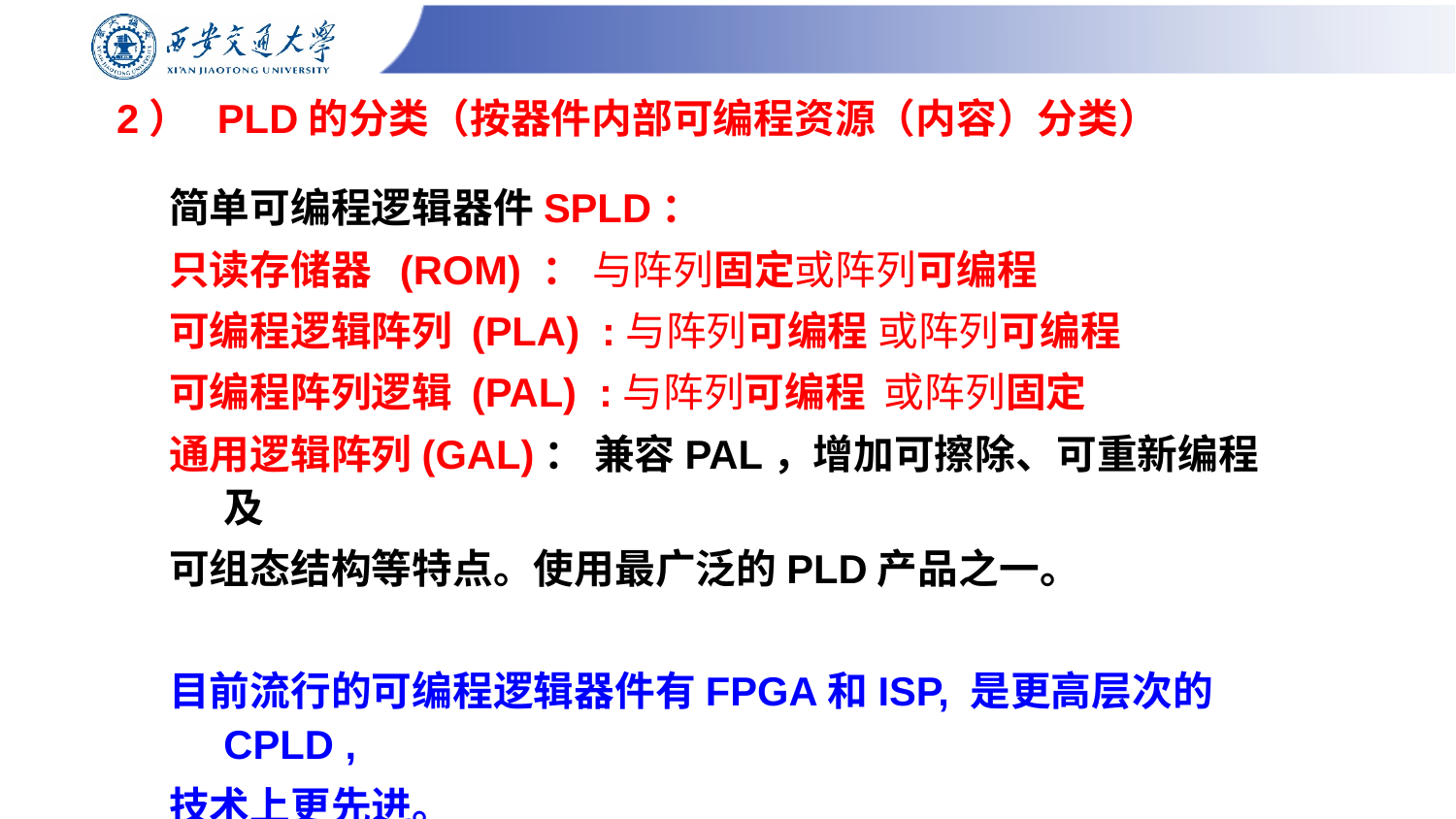

# 2）  PLD的分类（按器件内部可编程资源（内容）分类）
简单可编程逻辑器件SPLD：
只读存储器  (ROM) ： 与阵列固定或阵列可编程
可编程逻辑阵列 (PLA)  :与阵列可编程 或阵列可编程
可编程阵列逻辑 (PAL)  :与阵列可编程  或阵列固定
通用逻辑阵列(GAL)： 兼容PAL，增加可擦除、可重新编程及
可组态结构等特点。使用最广泛的PLD产品之一。

目前流行的可编程逻辑器件有FPGA和ISP, 是更高层次的CPLD ,
技术上更先进。